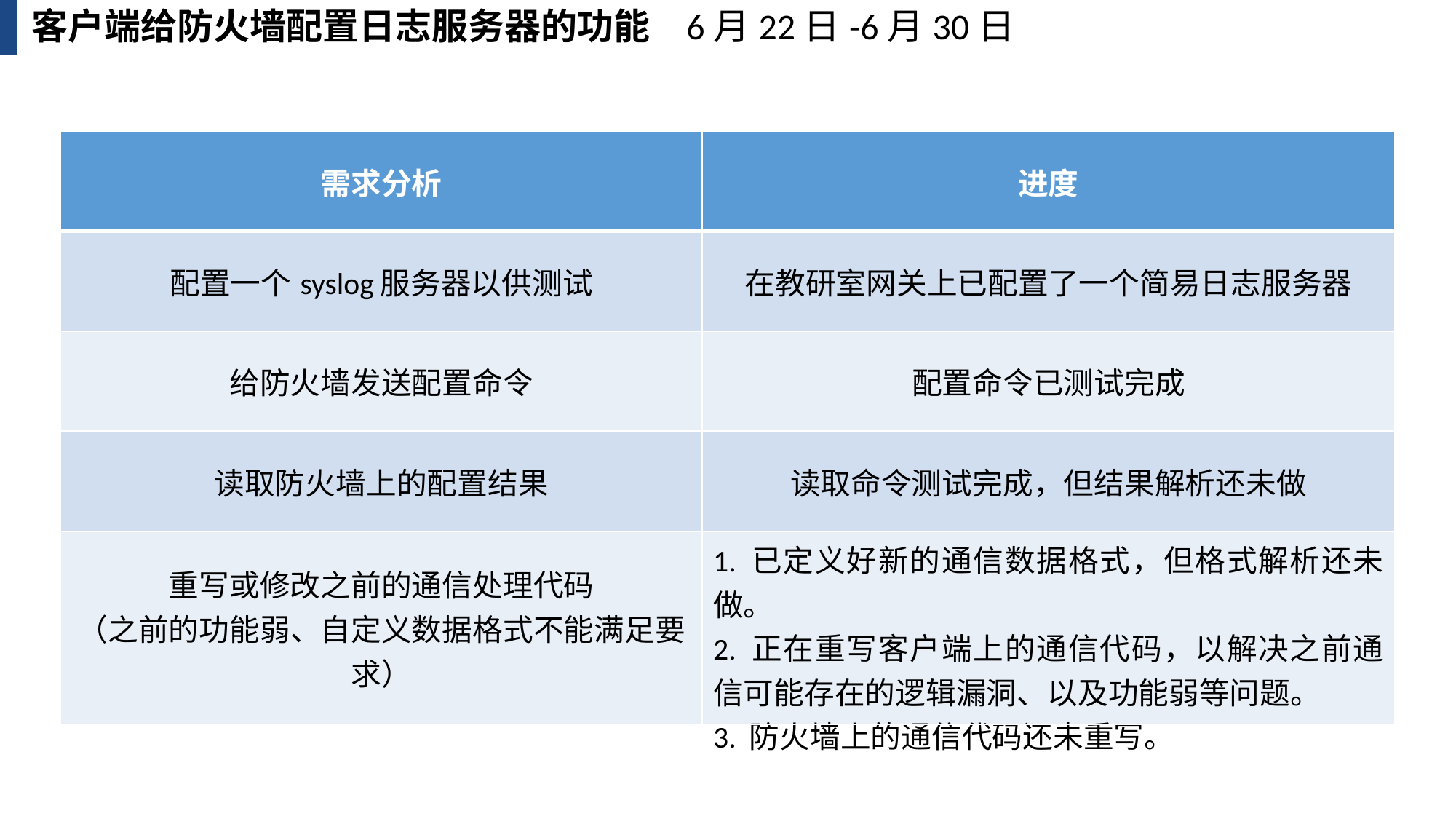

客户端给防火墙配置日志服务器的功能	6月22日-6月30日
| 需求分析 | 进度 |
| --- | --- |
| 配置一个syslog服务器以供测试 | 在教研室网关上已配置了一个简易日志服务器 |
| 给防火墙发送配置命令 | 配置命令已测试完成 |
| 读取防火墙上的配置结果 | 读取命令测试完成，但结果解析还未做 |
| 重写或修改之前的通信处理代码 （之前的功能弱、自定义数据格式不能满足要求） | 1. 已定义好新的通信数据格式，但格式解析还未做。 2. 正在重写客户端上的通信代码，以解决之前通信可能存在的逻辑漏洞、以及功能弱等问题。 3. 防火墙上的通信代码还未重写。 |